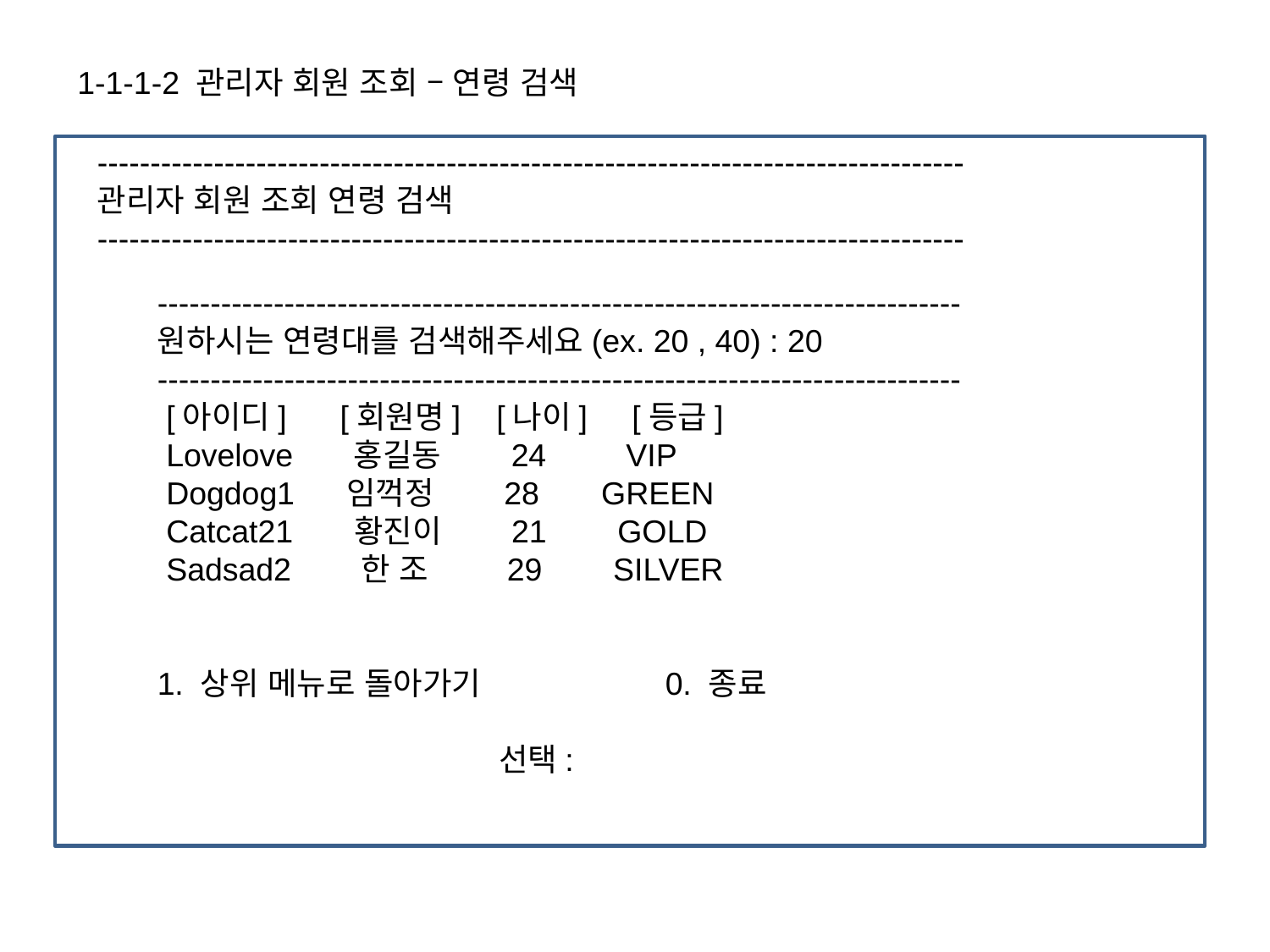

1-1-1-2 관리자 회원 조회 – 연령 검색

----------------------------------------------------------------------------------	    	      관리자 회원 조회 연령 검색
----------------------------------------------------------------------------------
----------------------------------------------------------------------------
원하시는 연령대를 검색해주세요(ex. 20 , 40) : 20
----------------------------------------------------------------------------
 [아이디]      [회원명]    [나이]     [등급]
 Lovelove      홍길동       24         VIP
 Dogdog1     임꺽정       28       GREEN
 Catcat21      황진이       21        GOLD
 Sadsad2       한 조        29        SILVER

1. 상위 메뉴로 돌아가기		0. 종료

		         선택: